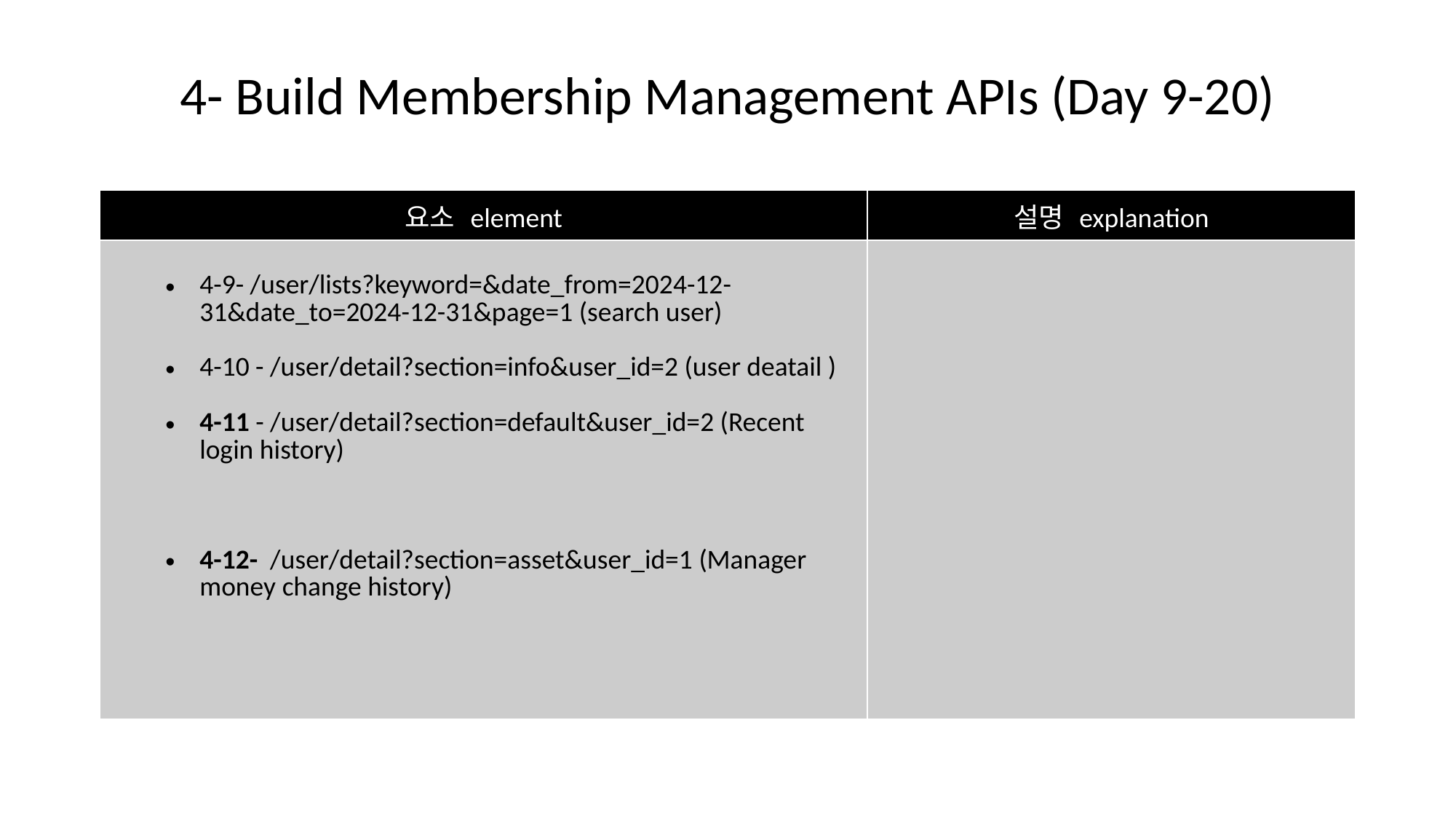

# 4- Build Membership Management APIs (Day 9-20)
| 요소 element | 설명 explanation |
| --- | --- |
| 4-9- /user/lists?keyword=&date\_from=2024-12-31&date\_to=2024-12-31&page=1 (search user) 4-10 - /user/detail?section=info&user\_id=2 (user deatail ) 4-11 - /user/detail?section=default&user\_id=2 (Recent login history) 4-12- /user/detail?section=asset&user\_id=1 (Manager money change history) |  |